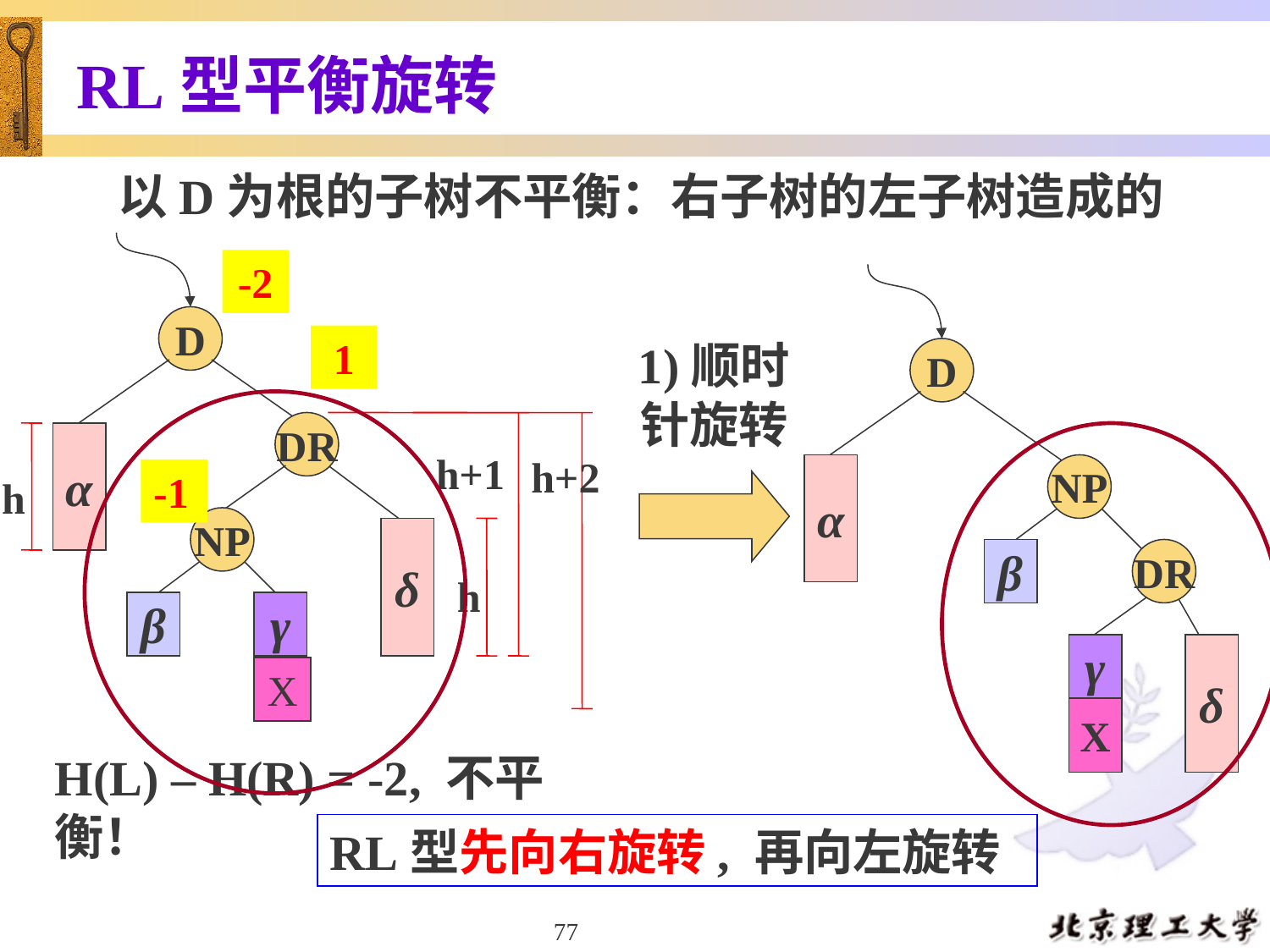

# RL型平衡旋转
以D为根的子树不平衡：右子树的左子树造成的
D

DR
α

NP
δ

β
γ
-2
-1
D

α
NP

β
X
DR

γ
δ
1
1)顺时针旋转

0

h+1

h+2

h

0
-1

h
X
H(L) – H(R) = -2, 不平衡！
RL型先向右旋转, 再向左旋转
77